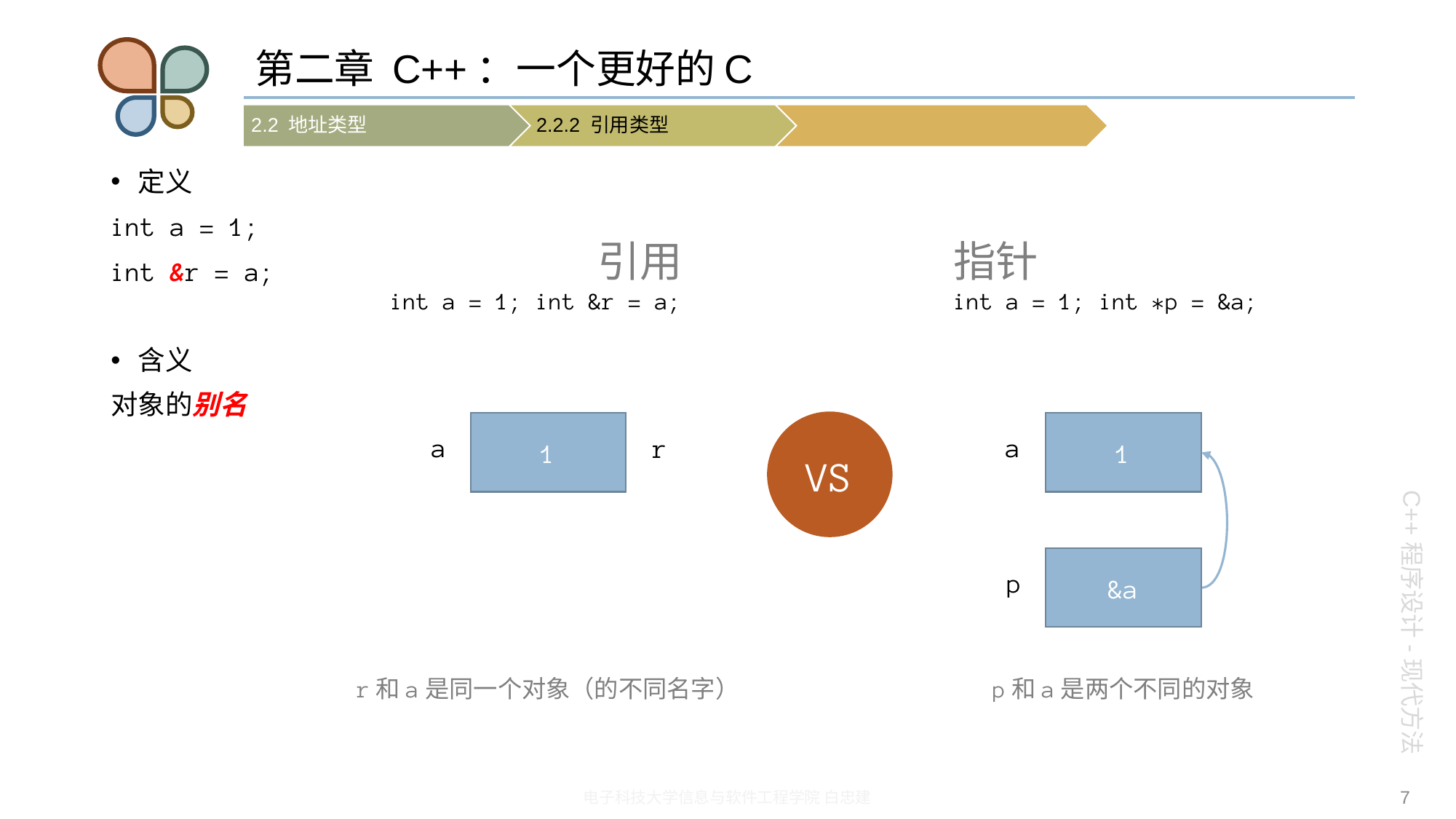

# 第二章 C++：一个更好的C
2.2 地址类型
2.2.2 引用类型

定义
int a = 1;
int &r = a;

含义
对象的别名
引用
int a = 1; int &r = a;
指针
int a = 1; int *p = &a;
VS
1
1
a
a
r
&a
p
r和a是同一个对象（的不同名字）
p和a是两个不同的对象
7